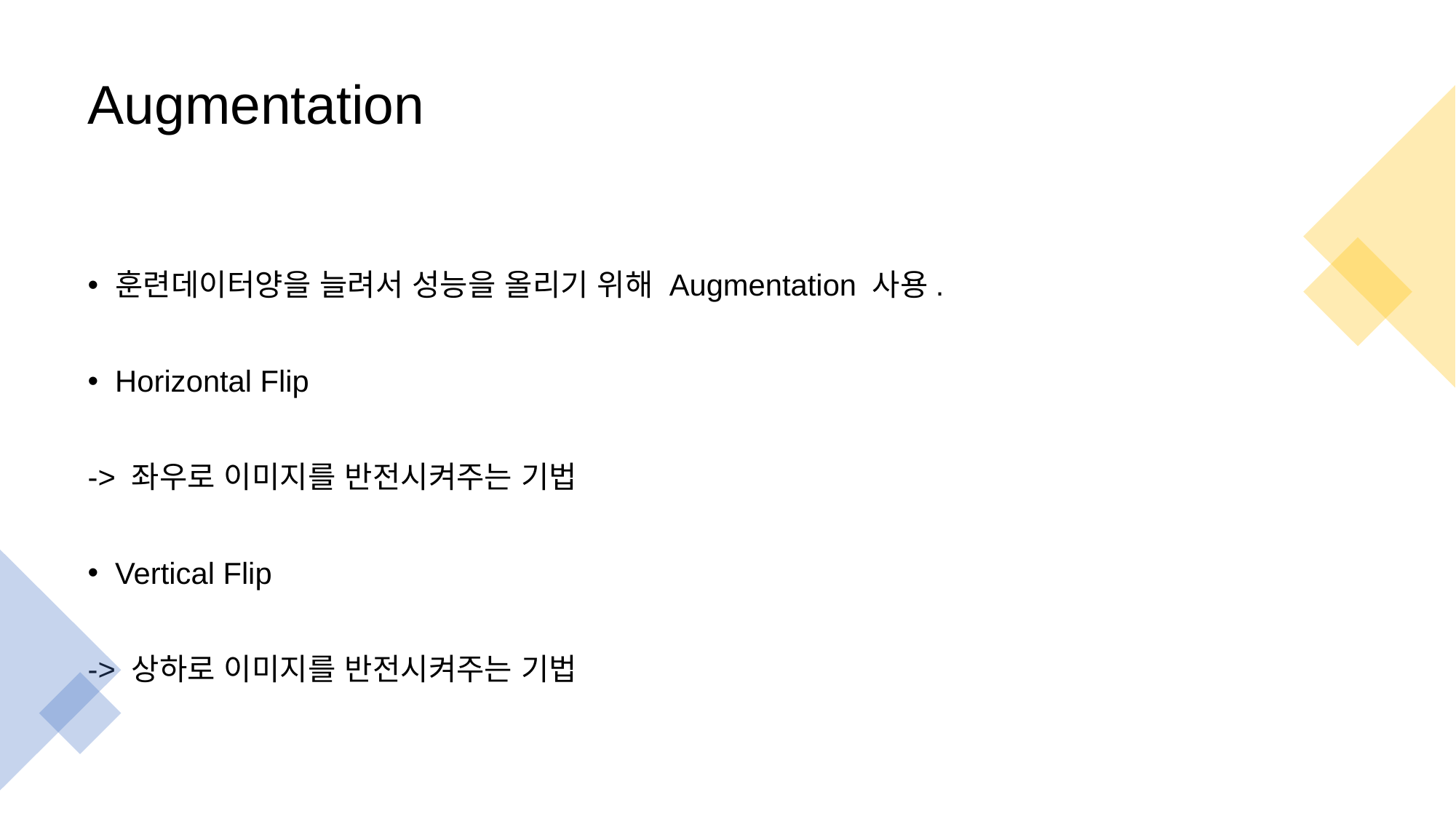

# Augmentation

훈련데이터양을 늘려서 성능을 올리기 위해 Augmentation 사용.

Horizontal Flip

-> 좌우로 이미지를 반전시켜주는 기법

Vertical Flip

-> 상하로 이미지를 반전시켜주는 기법